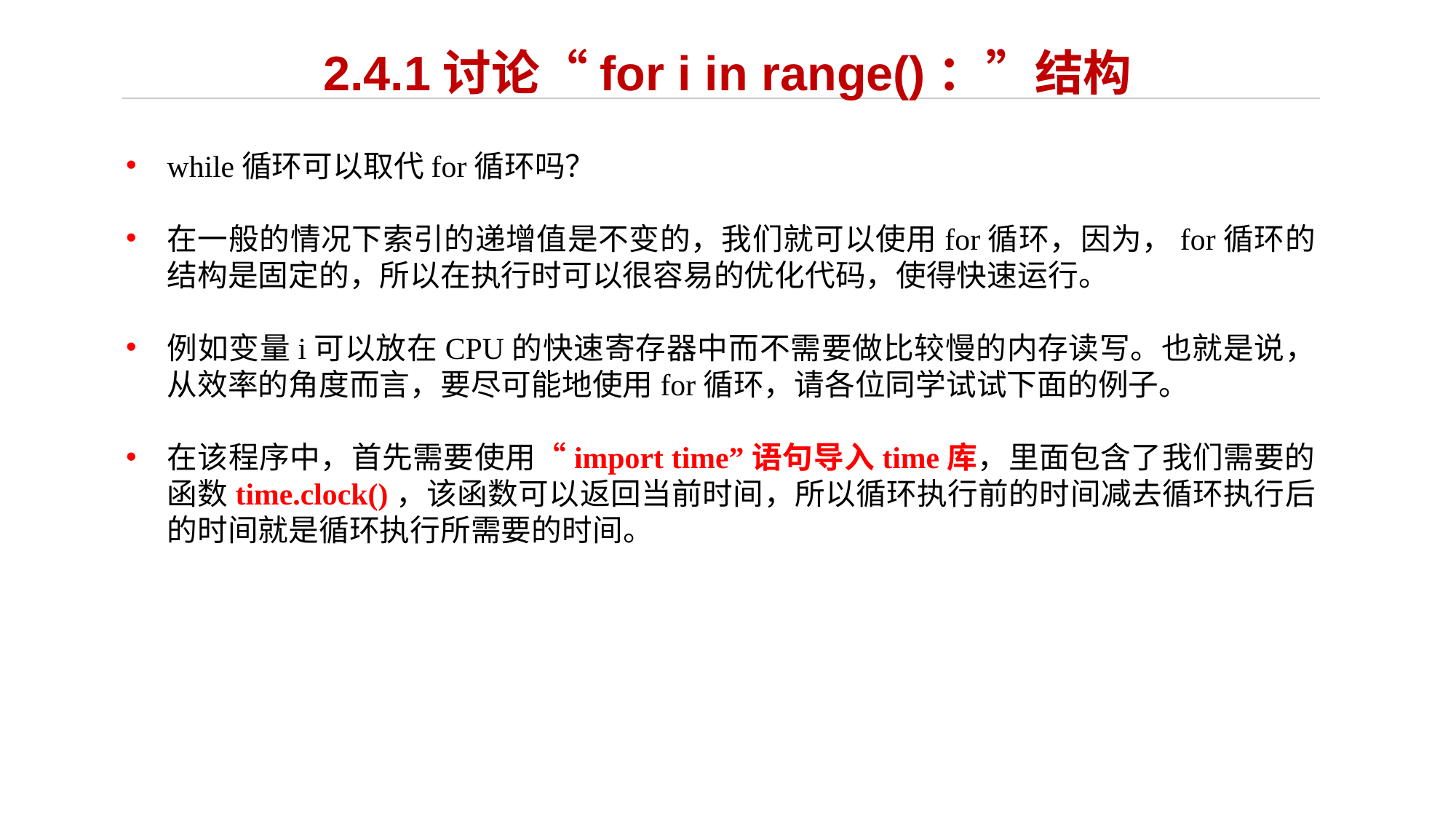

# 2.4.1讨论“for i in range()：”结构
while循环可以取代for循环吗？

在一般的情况下索引的递增值是不变的，我们就可以使用for循环，因为，for循环的结构是固定的，所以在执行时可以很容易的优化代码，使得快速运行。

例如变量i可以放在CPU的快速寄存器中而不需要做比较慢的内存读写。也就是说，从效率的角度而言，要尽可能地使用for循环，请各位同学试试下面的例子。

在该程序中，首先需要使用“import time”语句导入time库，里面包含了我们需要的函数time.clock()，该函数可以返回当前时间，所以循环执行前的时间减去循环执行后的时间就是循环执行所需要的时间。